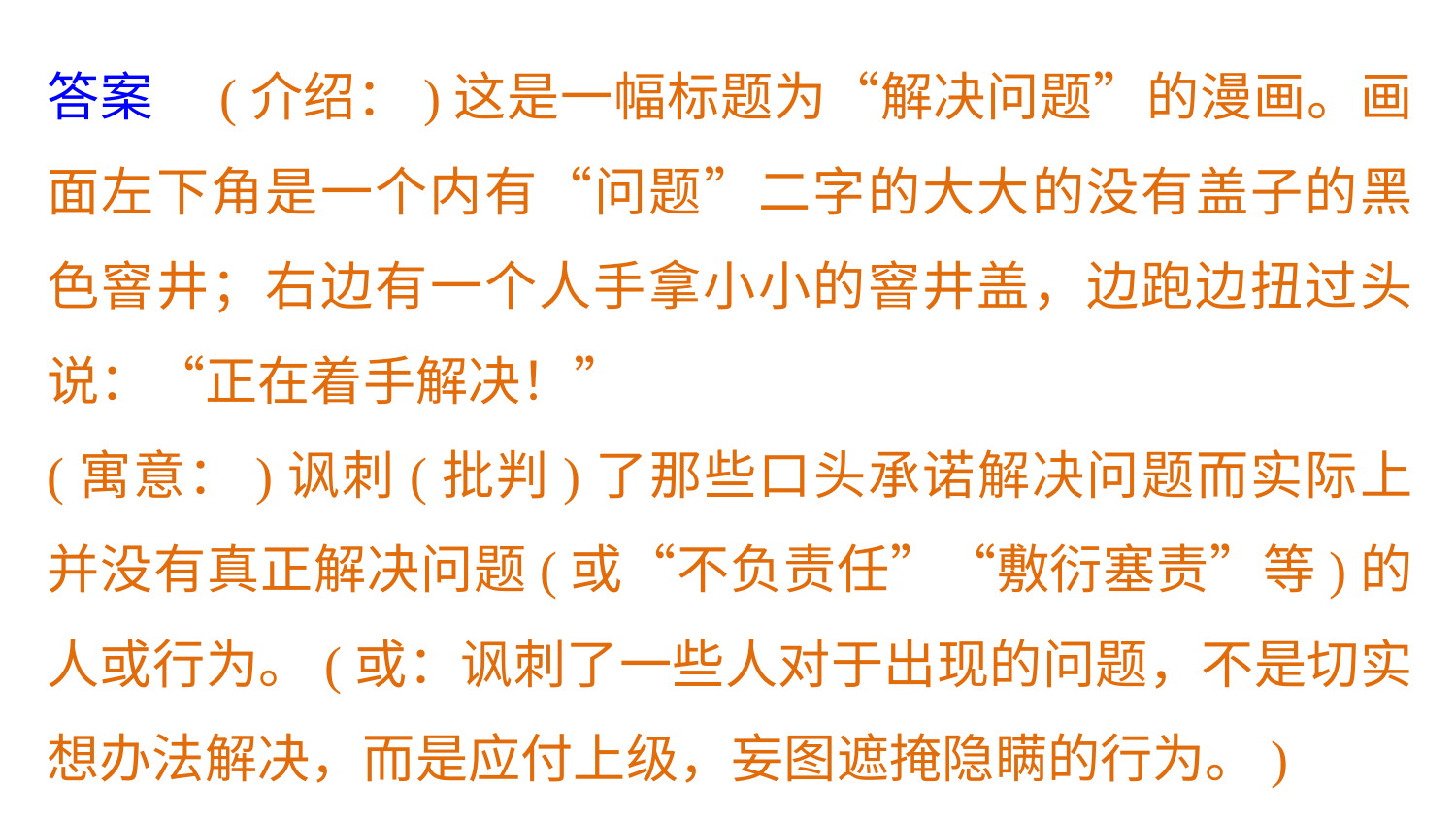

答案　(介绍：)这是一幅标题为“解决问题”的漫画。画面左下角是一个内有“问题”二字的大大的没有盖子的黑色窨井；右边有一个人手拿小小的窨井盖，边跑边扭过头说：“正在着手解决！”
(寓意：)讽刺(批判)了那些口头承诺解决问题而实际上并没有真正解决问题(或“不负责任”“敷衍塞责”等)的人或行为。(或：讽刺了一些人对于出现的问题，不是切实想办法解决，而是应付上级，妄图遮掩隐瞒的行为。)